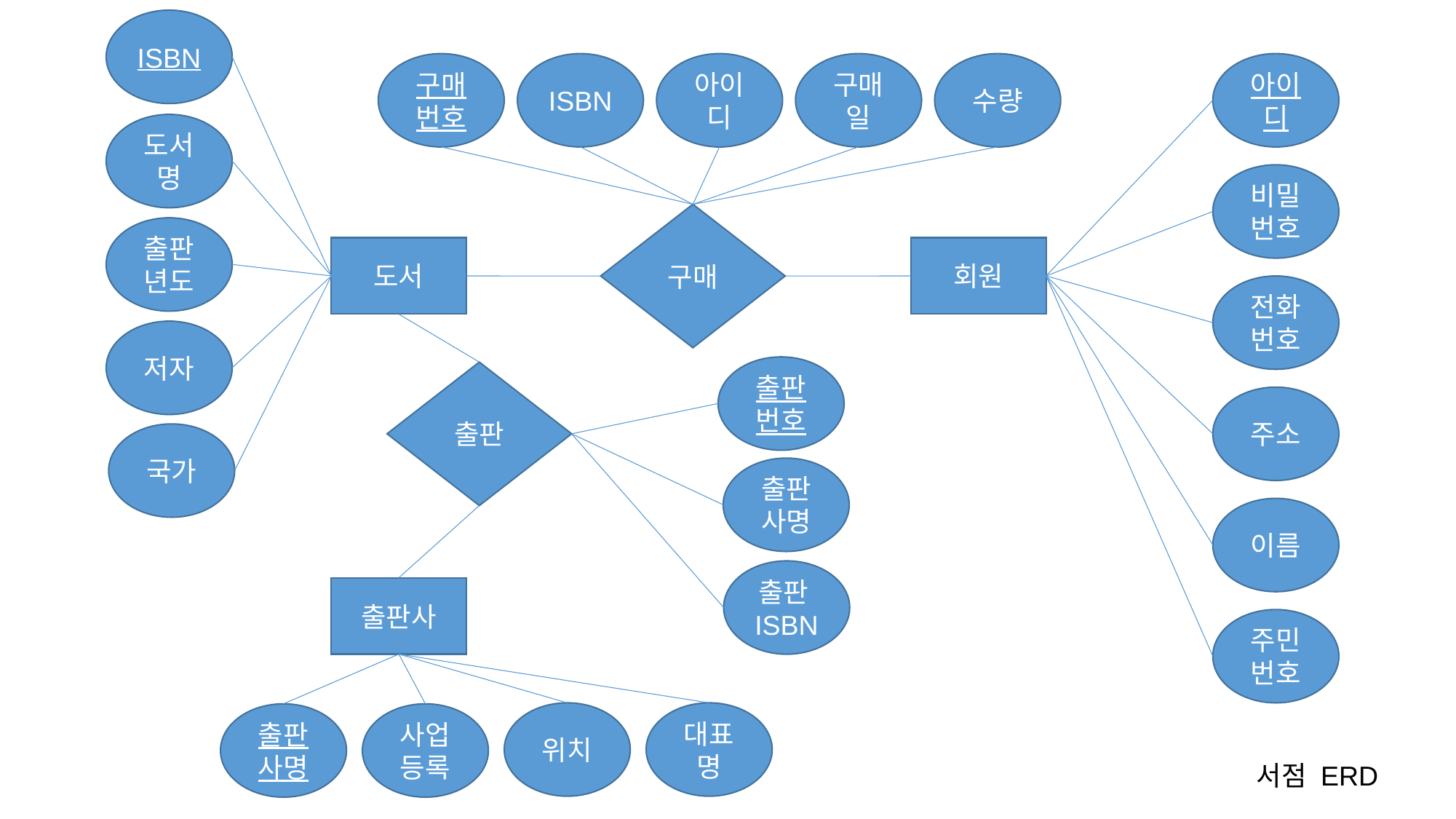

ISBN
구매번호
수량
구매일
ISBN
아이디
아이디
도서명
비밀번호
구매
출판년도
회원
도서
전화번호
저자
출판번호
출판
주소
국가
출판사명
이름
출판ISBN
출판사
주민번호
대표명
위치
출판사명
사업등록
서점 ERD